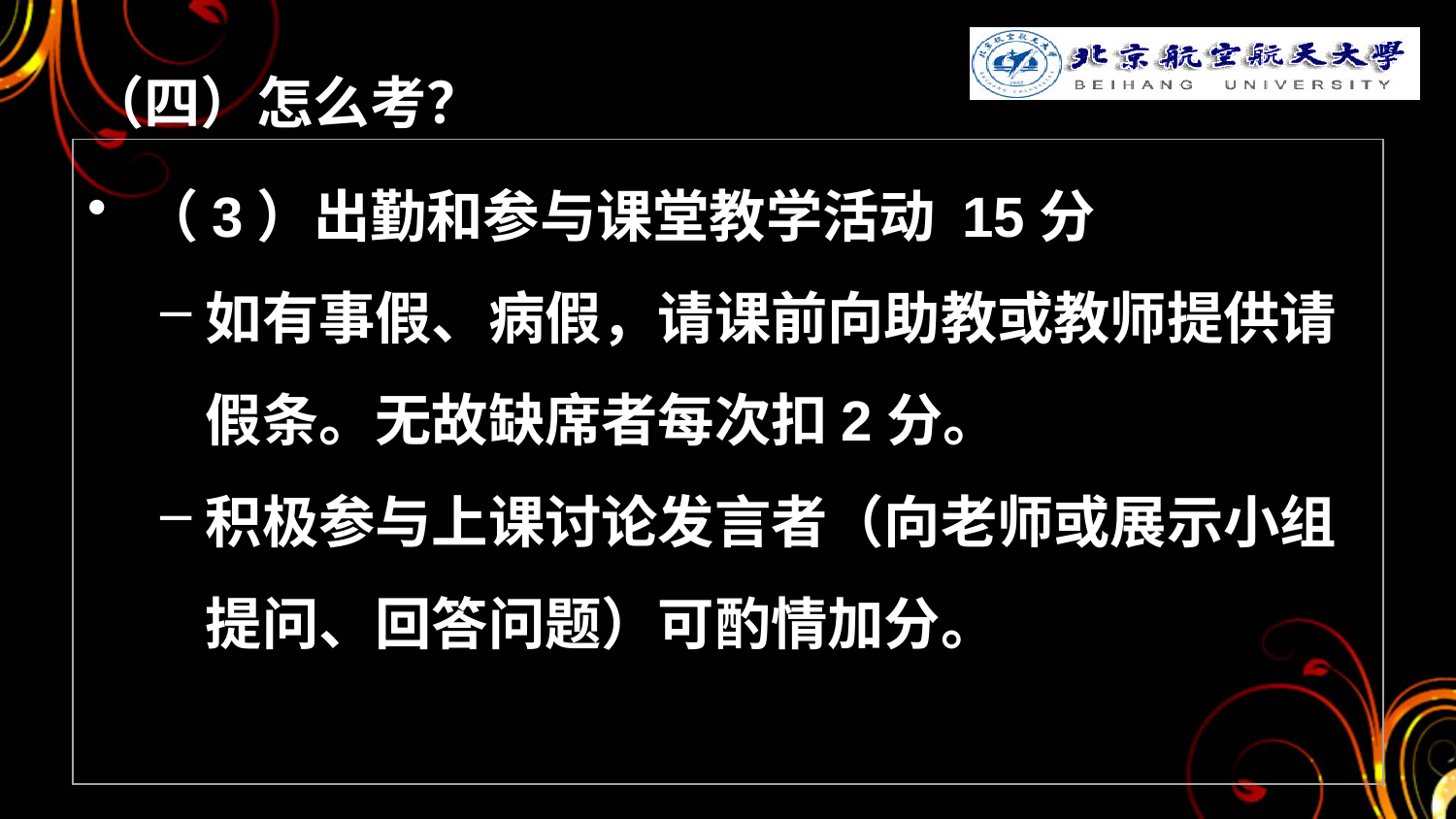

# （四）怎么考？
（3）出勤和参与课堂教学活动 15分
如有事假、病假，请课前向助教或教师提供请假条。无故缺席者每次扣2分。
积极参与上课讨论发言者（向老师或展示小组提问、回答问题）可酌情加分。